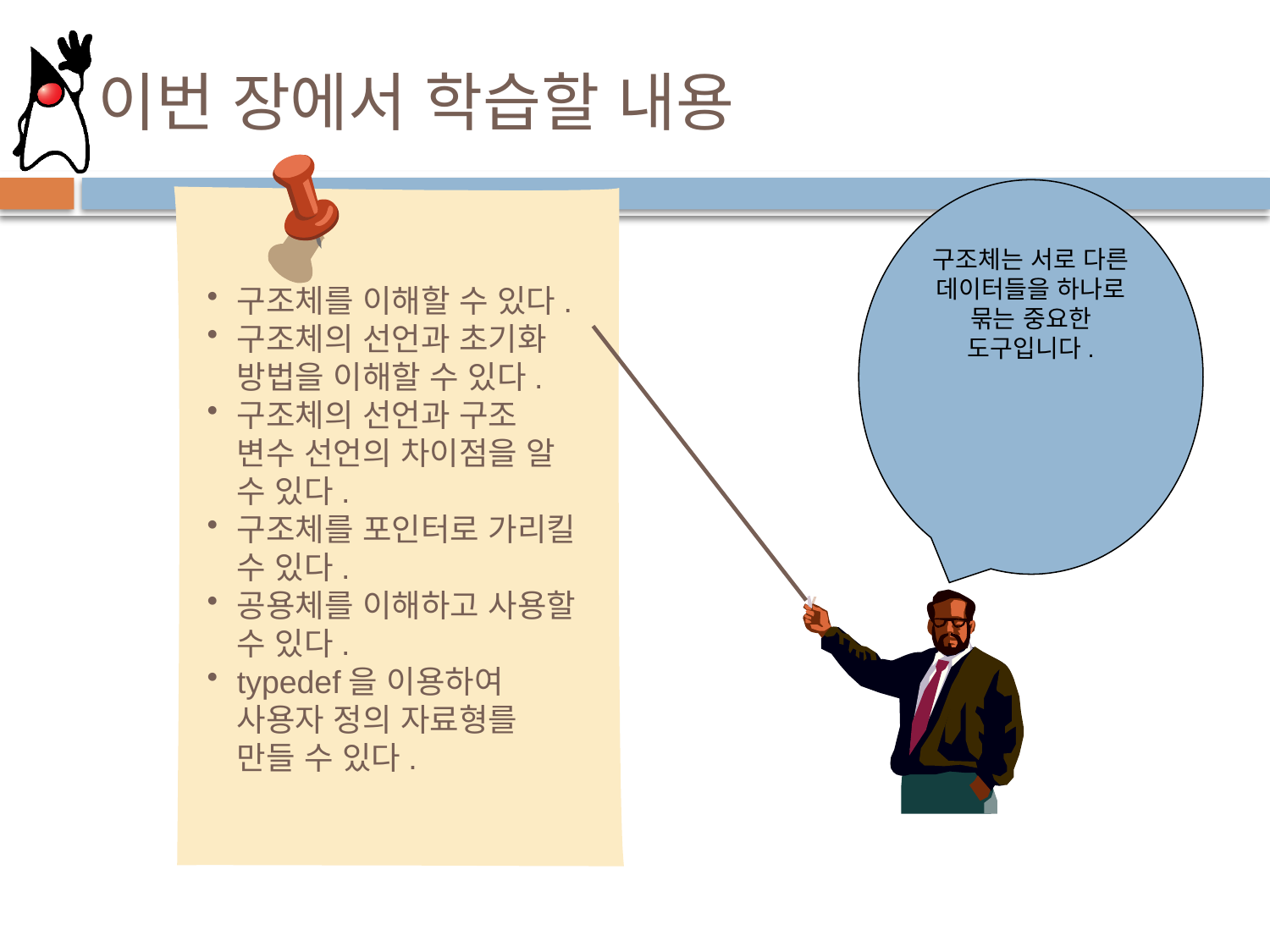

# 이번 장에서 학습할 내용

구조체는 서로 다른 데이터들을 하나로 묶는 중요한 도구입니다.
구조체를 이해할 수 있다.
구조체의 선언과 초기화 방법을 이해할 수 있다.
구조체의 선언과 구조 변수 선언의 차이점을 알 수 있다.
구조체를 포인터로 가리킬 수 있다.
공용체를 이해하고 사용할 수 있다.
typedef을 이용하여 사용자 정의 자료형를 만들 수 있다.